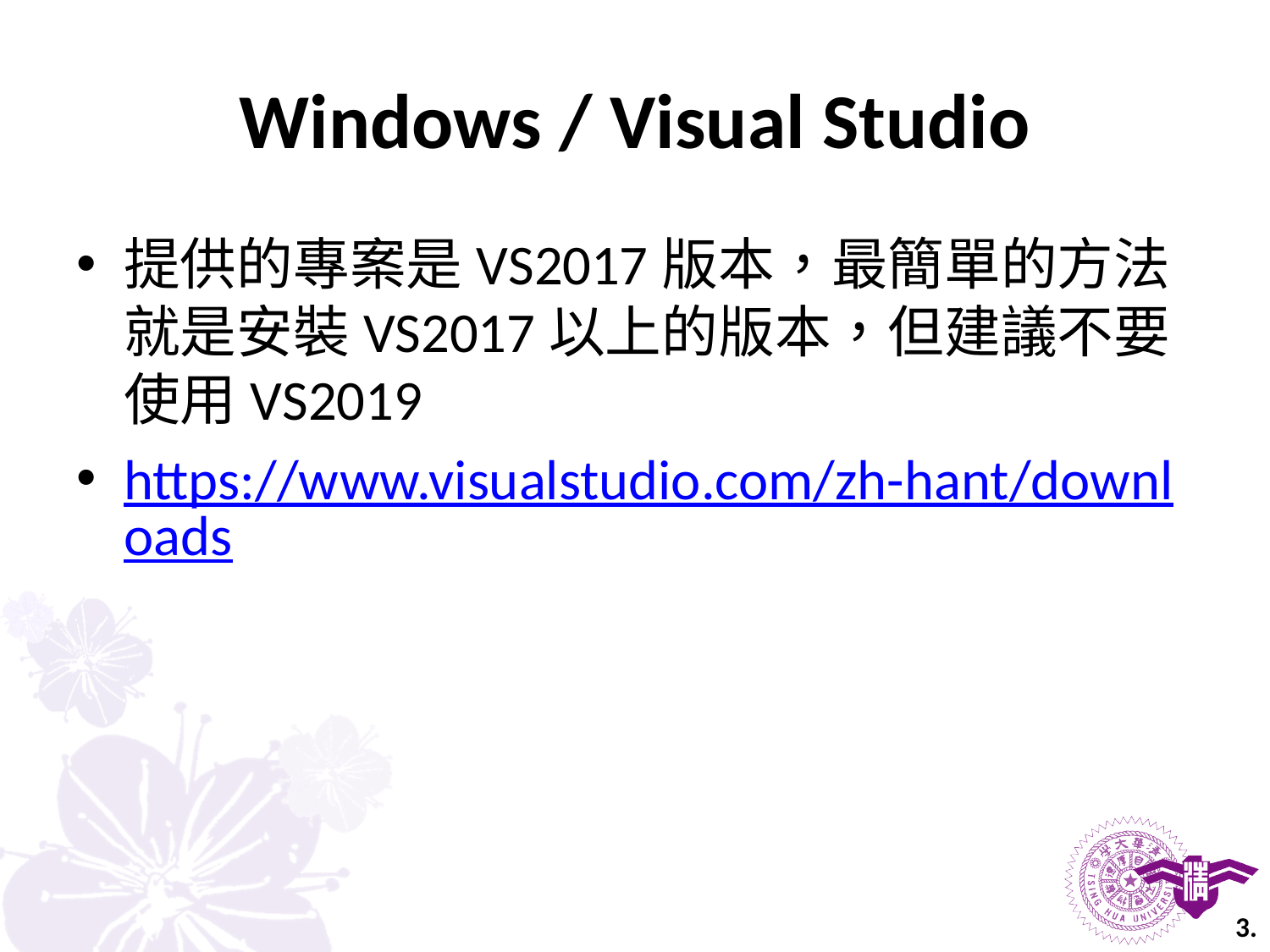

# Windows / Visual Studio
提供的專案是VS2017版本，最簡單的方法就是安裝VS2017以上的版本，但建議不要使用VS2019
https://www.visualstudio.com/zh-hant/downloads